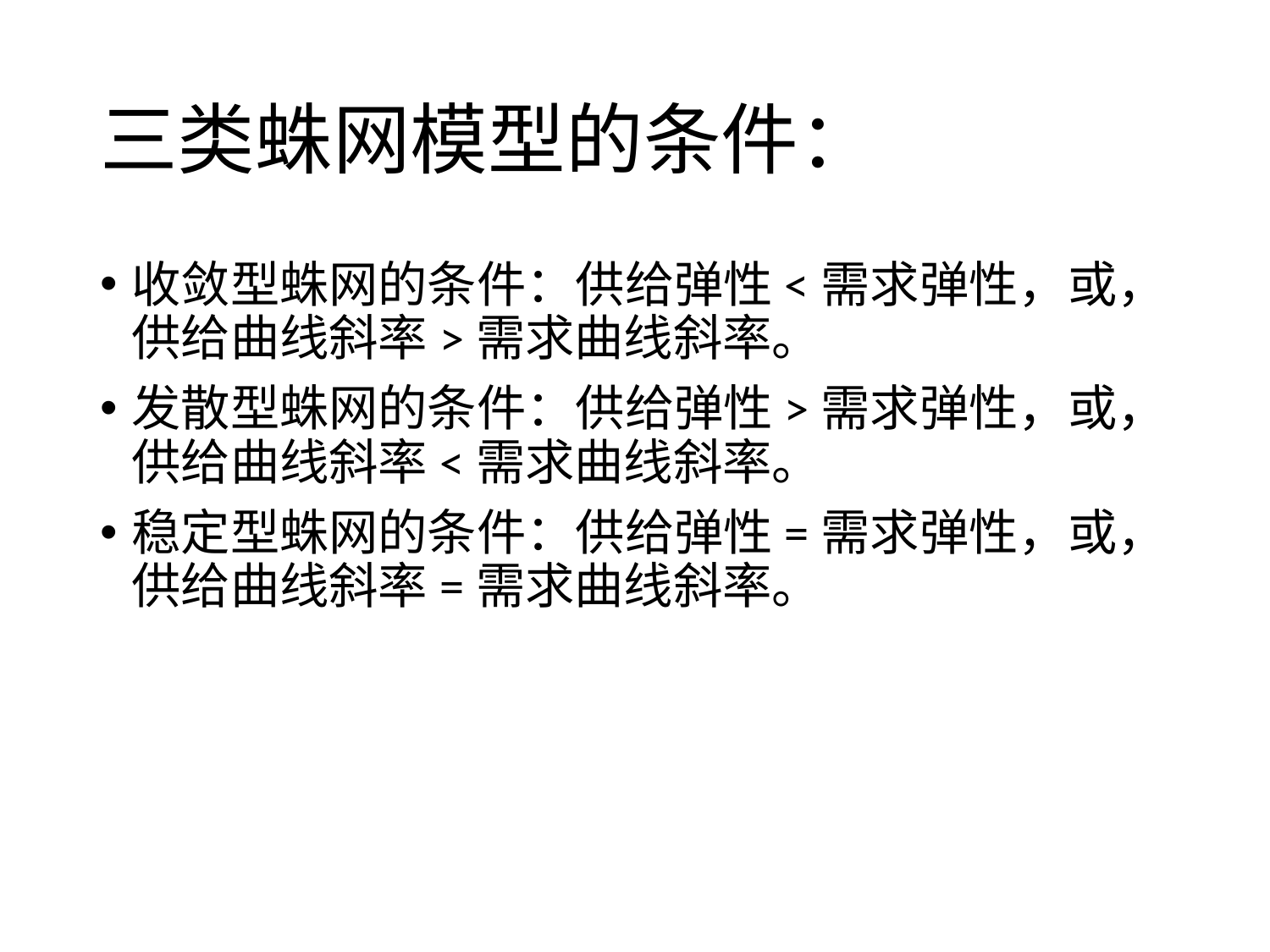

# 三类蛛网模型的条件：
收敛型蛛网的条件：供给弹性<需求弹性，或，供给曲线斜率>需求曲线斜率。
发散型蛛网的条件：供给弹性>需求弹性，或，供给曲线斜率<需求曲线斜率。
稳定型蛛网的条件：供给弹性=需求弹性，或，供给曲线斜率=需求曲线斜率。